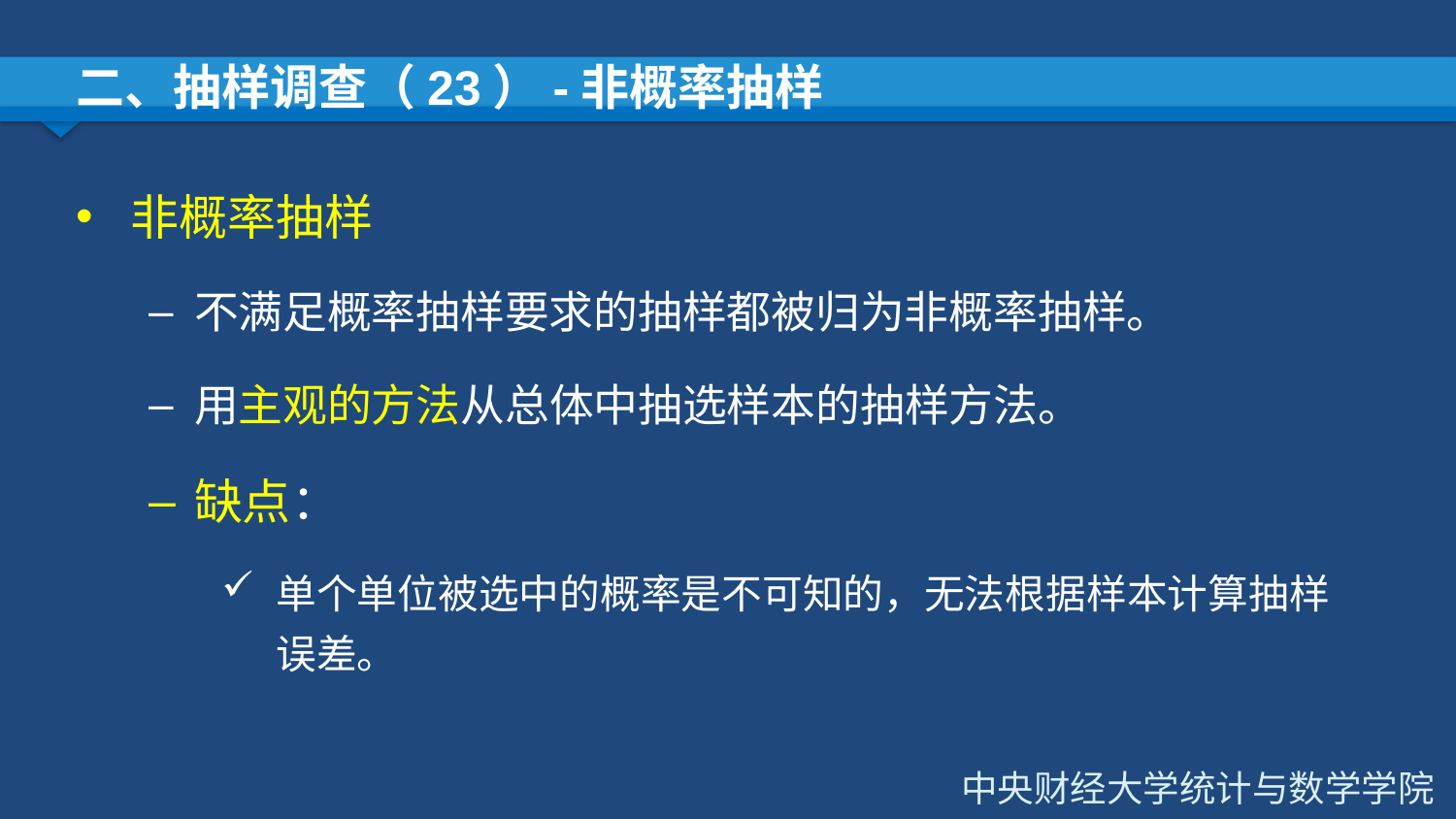

# 二、抽样调查（23）-非概率抽样
非概率抽样
不满足概率抽样要求的抽样都被归为非概率抽样。
用主观的方法从总体中抽选样本的抽样方法。
缺点：
单个单位被选中的概率是不可知的，无法根据样本计算抽样误差。